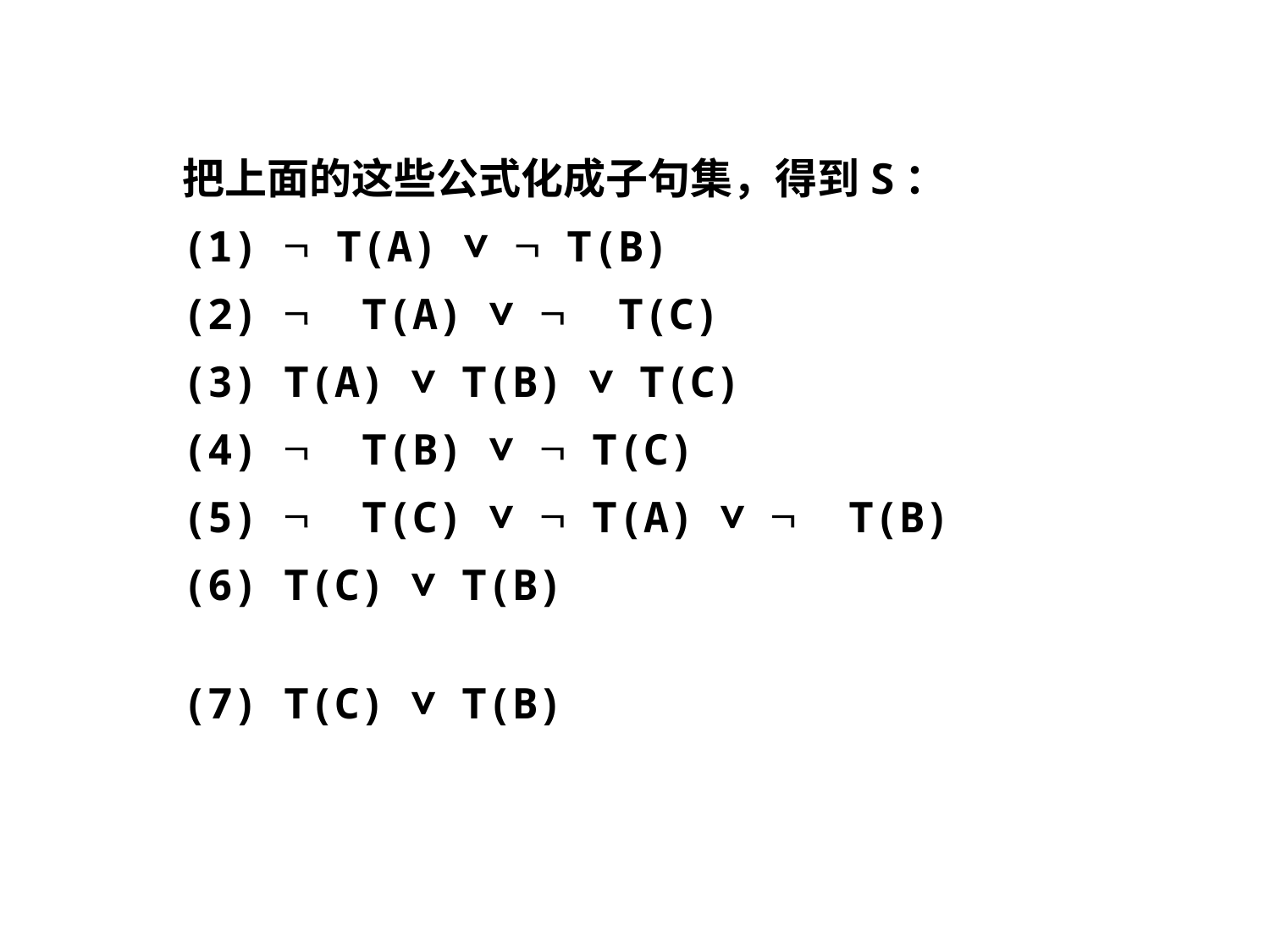

把上面的这些公式化成子句集，得到S：
(1) ¬ T(A) ∨ ¬ T(B)
(2) ¬  T(A) ∨ ¬  T(C)
(3) T(A) ∨ T(B) ∨ T(C)
(4) ¬  T(B) ∨ ¬ T(C)
(5) ¬  T(C) ∨ ¬ T(A) ∨ ¬  T(B)
(6) T(C) ∨ T(B)
(7) T(C) ∨ T(B)